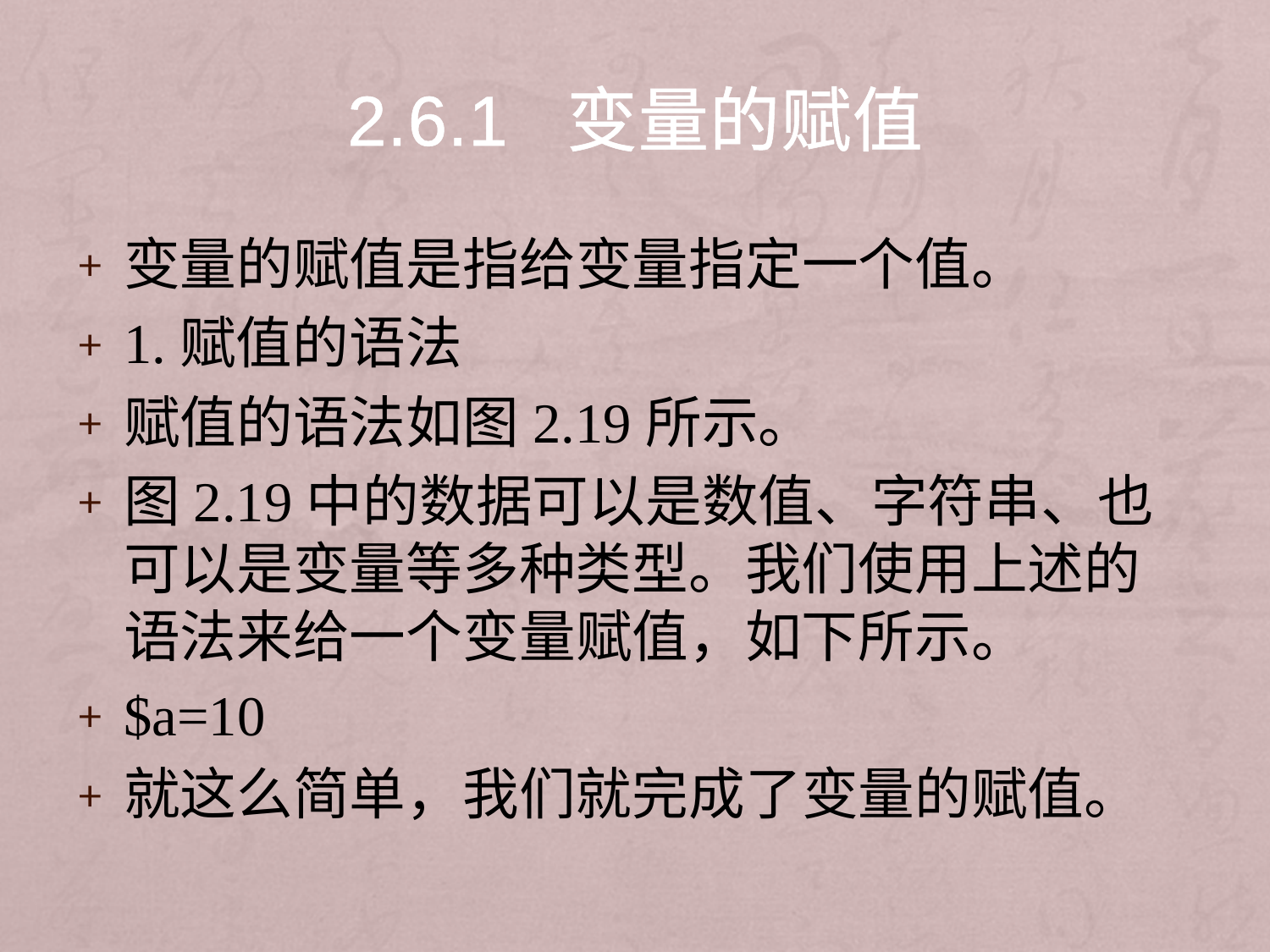

# 2.6.1  变量的赋值
变量的赋值是指给变量指定一个值。
1.赋值的语法
赋值的语法如图2.19所示。
图2.19中的数据可以是数值、字符串、也可以是变量等多种类型。我们使用上述的语法来给一个变量赋值，如下所示。
$a=10
就这么简单，我们就完成了变量的赋值。